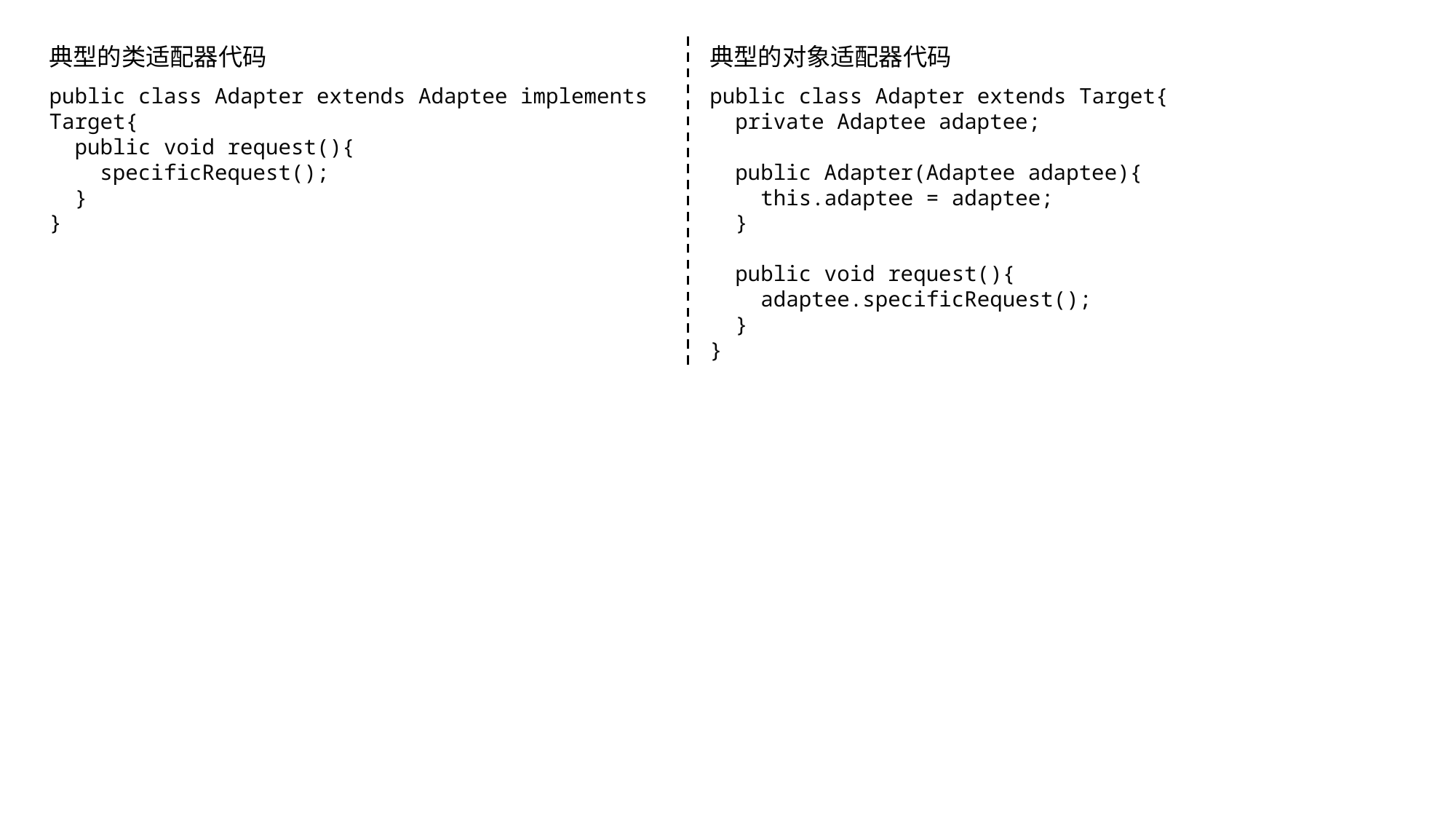

典型的类适配器代码
public class Adapter extends Adaptee implements Target{
  public void request(){
    specificRequest();
  }
}
典型的对象适配器代码
public class Adapter extends Target{
  private Adaptee adaptee;

  public Adapter(Adaptee adaptee){
    this.adaptee = adaptee;
  }

  public void request(){
    adaptee.specificRequest();
  }
}